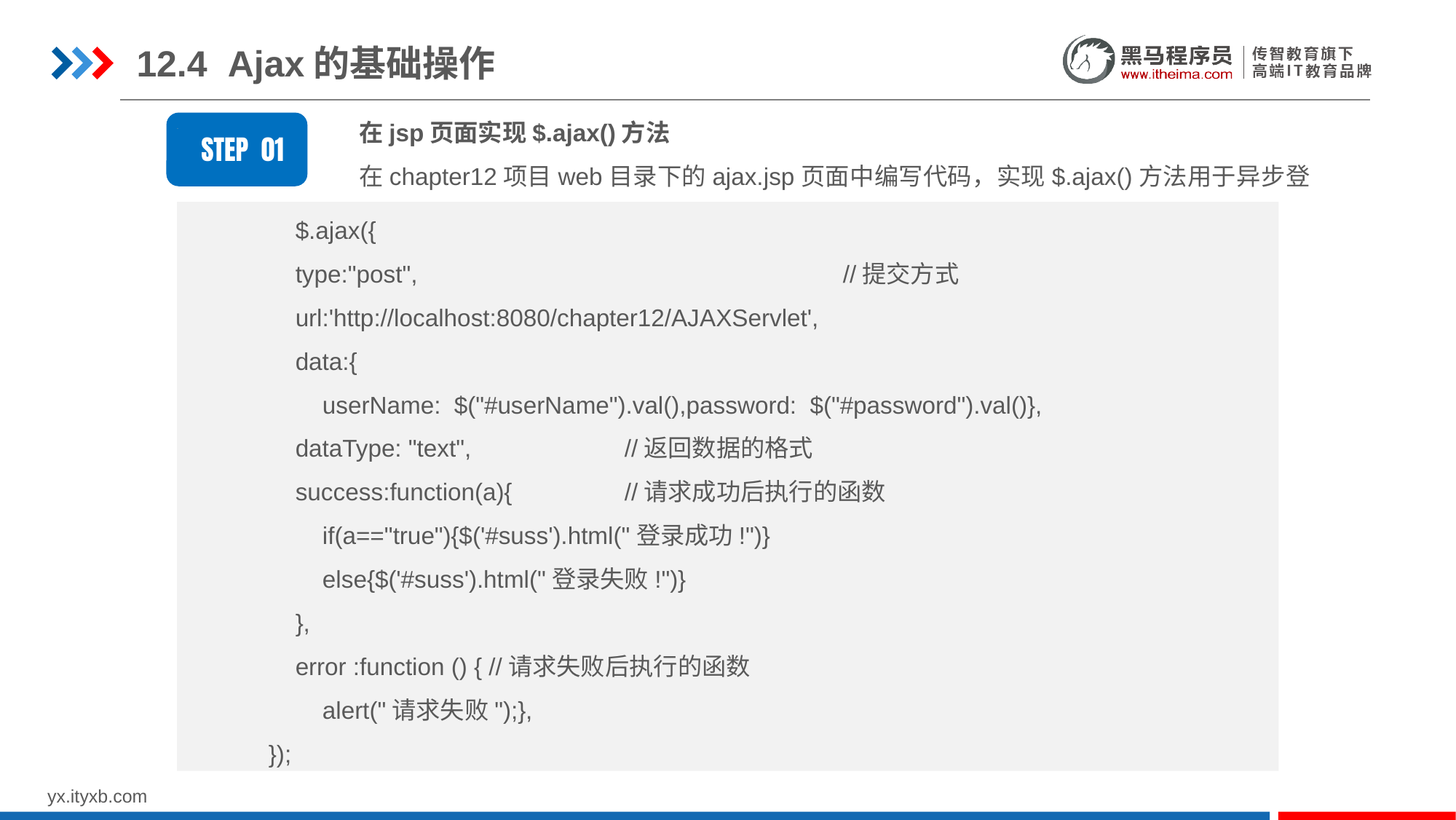

12.4  Ajax的基础操作
在jsp页面实现$.ajax()方法
在chapter12项目web目录下的ajax.jsp页面中编写代码，实现$.ajax()方法用于异步登录。

STEP  01
                $.ajax({
                type:"post",				//提交方式
                url:'http://localhost:8080/chapter12/AJAXServlet',
                data:{
                    userName:  $("#userName").val(),password:  $("#password").val()},
                dataType: "text",    		//返回数据的格式
                success:function(a){      	//请求成功后执行的函数
                    if(a=="true"){$('#suss').html("登录成功!")}
                    else{$('#suss').html("登录失败!")}
                },
                error :function () { //请求失败后执行的函数
                    alert("请求失败");},
            });